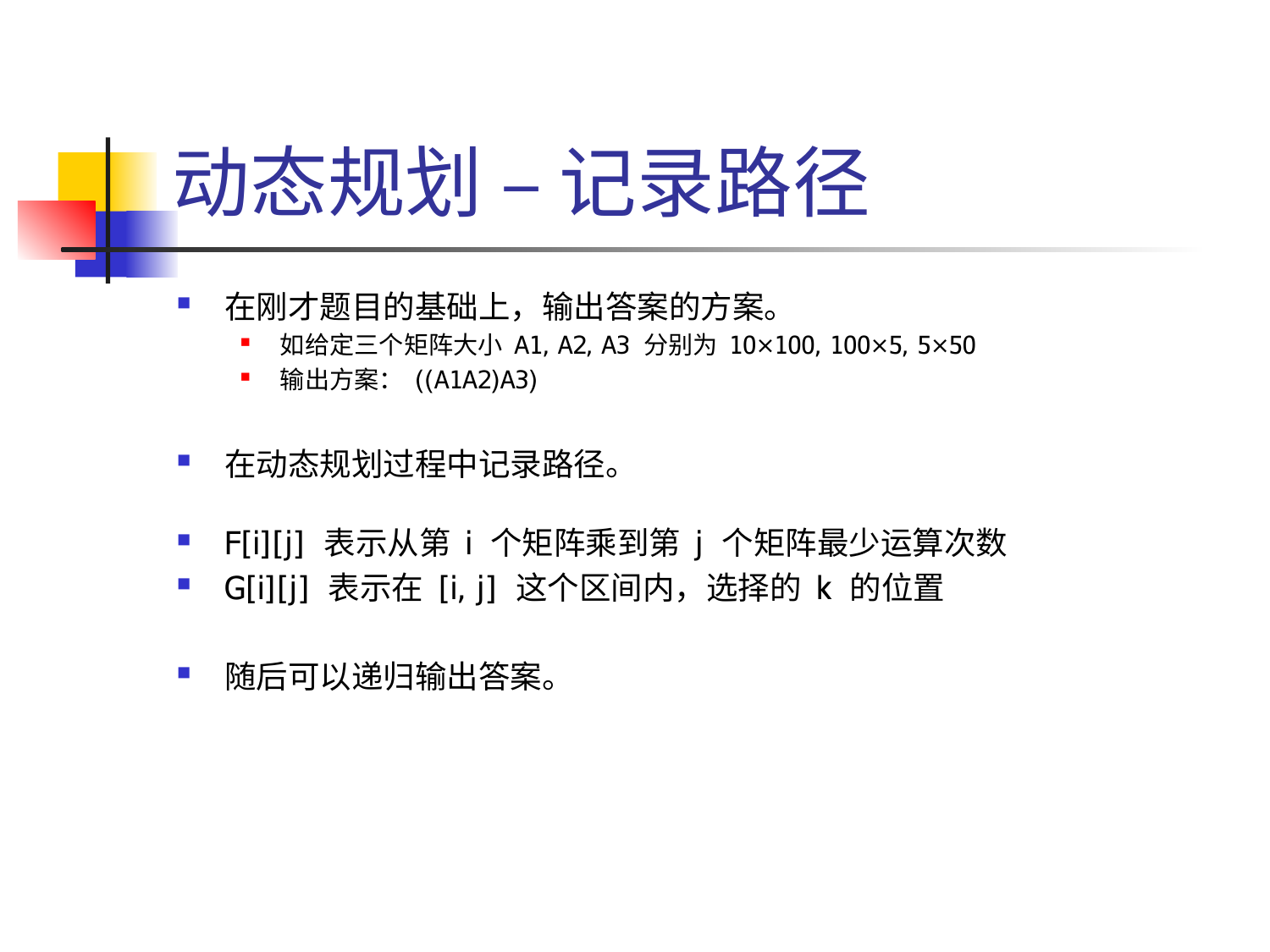

# 动态规划 – 记录路径
在刚才题目的基础上，输出答案的方案。
如给定三个矩阵大小 A1, A2, A3 分别为 10×100, 100×5, 5×50
输出方案： ((A1A2)A3)

在动态规划过程中记录路径。

F[i][j] 表示从第 i 个矩阵乘到第 j 个矩阵最少运算次数
G[i][j] 表示在 [i, j] 这个区间内，选择的 k 的位置

随后可以递归输出答案。